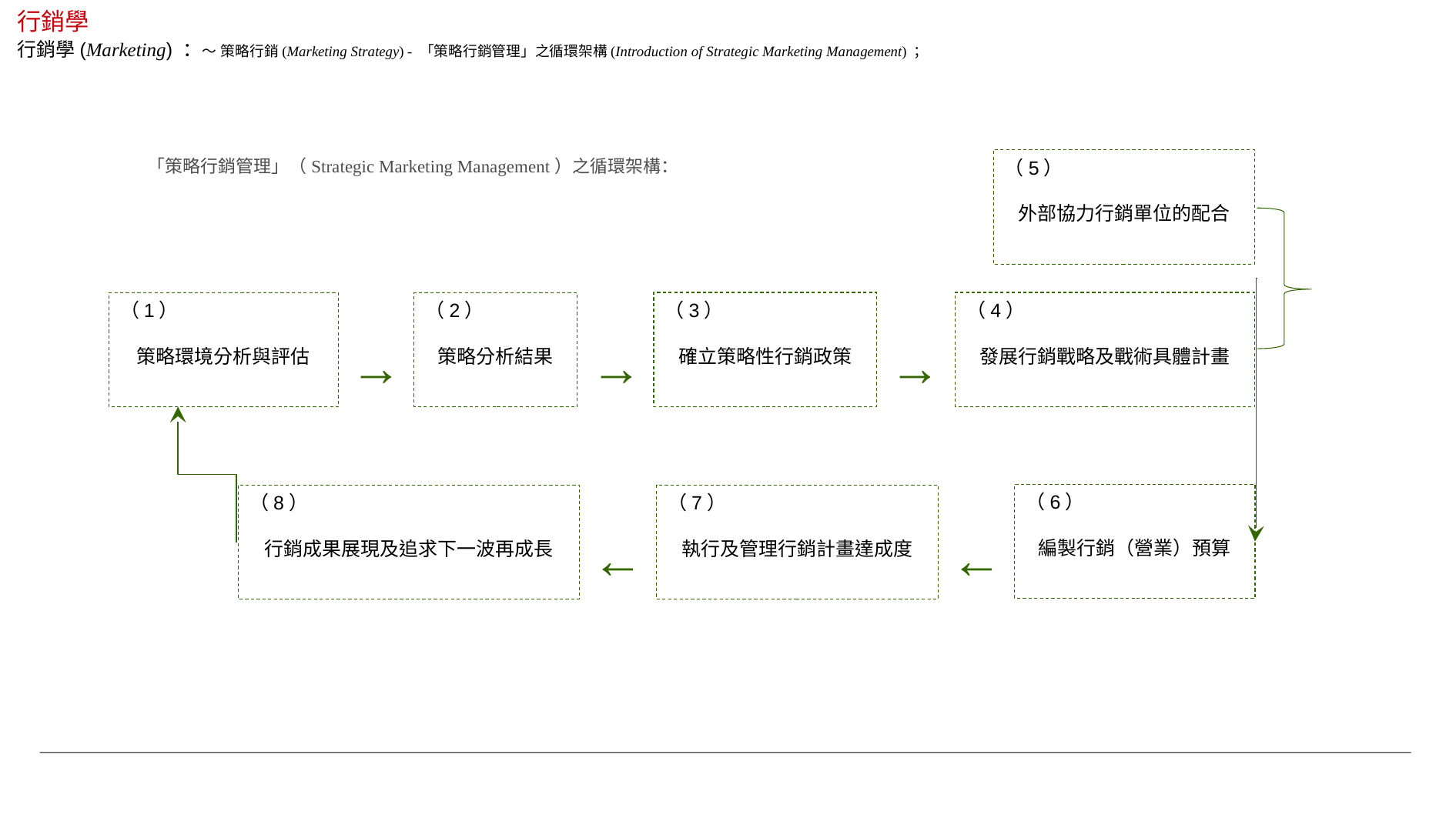

行銷學
行銷學(Marketing) ：～ 策略行銷(Marketing Strategy) - 「策略行銷管理」之循環架構(Introduction of Strategic Marketing Management) ；
「策略行銷管理」（Strategic Marketing Management）之循環架構：
（5）

外部協力行銷單位的配合

（4）

發展行銷戰略及戰術具體計畫
（3）

確立策略性行銷政策
（1）

策略環境分析與評估
（2）

策略分析結果
→
→
→
（6）

編製行銷（營業）預算
（8）

行銷成果展現及追求下一波再成長

（7）

執行及管理行銷計畫達成度
←
←